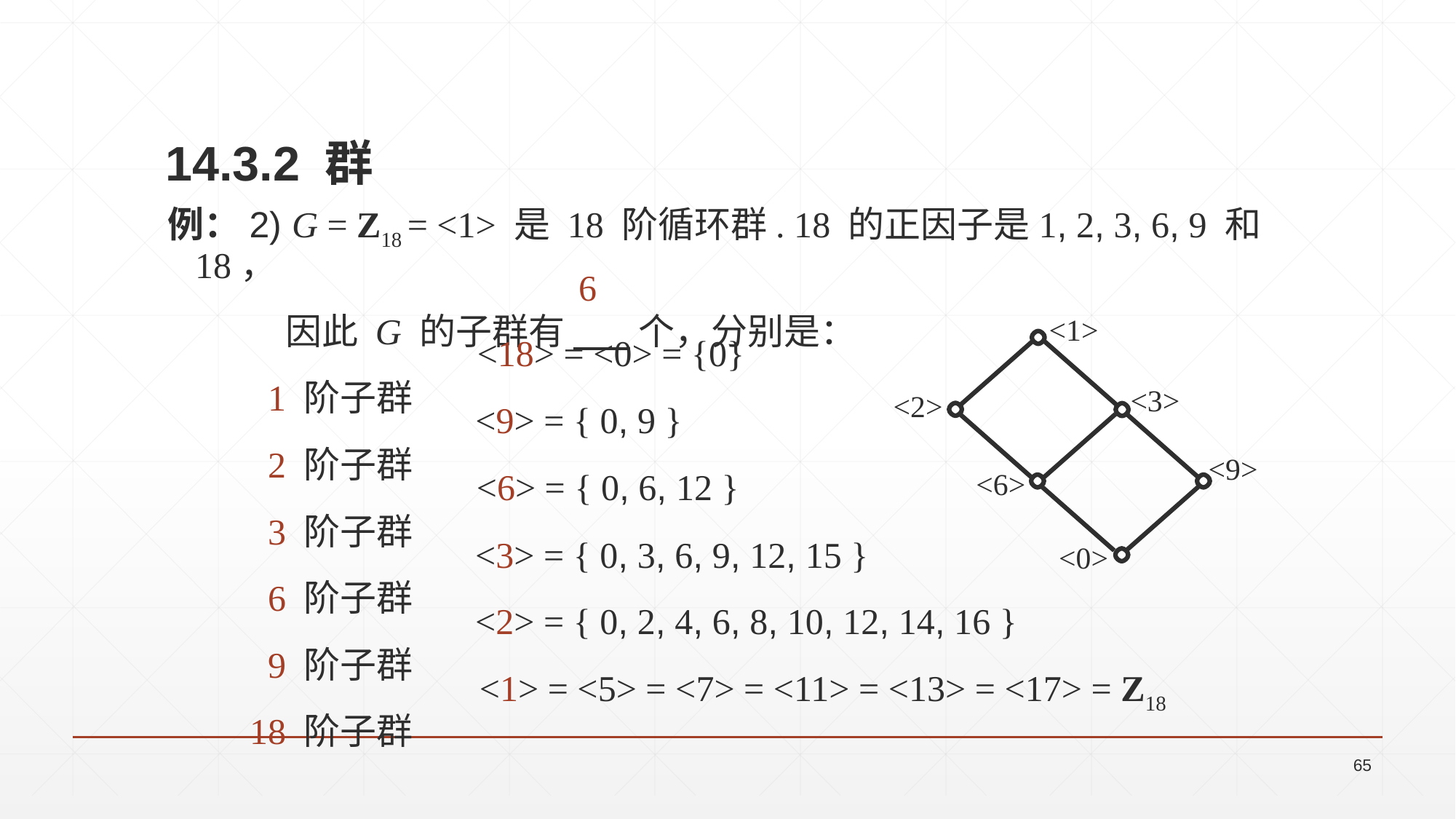

14.3.2 群
例：2) G = Z18 = <1> 是 18 阶循环群. 18 的正因子是1, 2, 3, 6, 9 和18，
	          因此 G 的子群有         个，分别是：
           1 阶子群
           2 阶子群
           3 阶子群
           6 阶子群
           9 阶子群
         18 阶子群
6
<1>

<3>
<2>

<9>
<6>

<0>

<18> = <0> = {0}
<9> = { 0, 9 }
<6> = { 0, 6, 12 }
<3> = { 0, 3, 6, 9, 12, 15 }
<2> = { 0, 2, 4, 6, 8, 10, 12, 14, 16 }
<1> = <5> = <7> = <11> = <13> = <17> = Z18
65